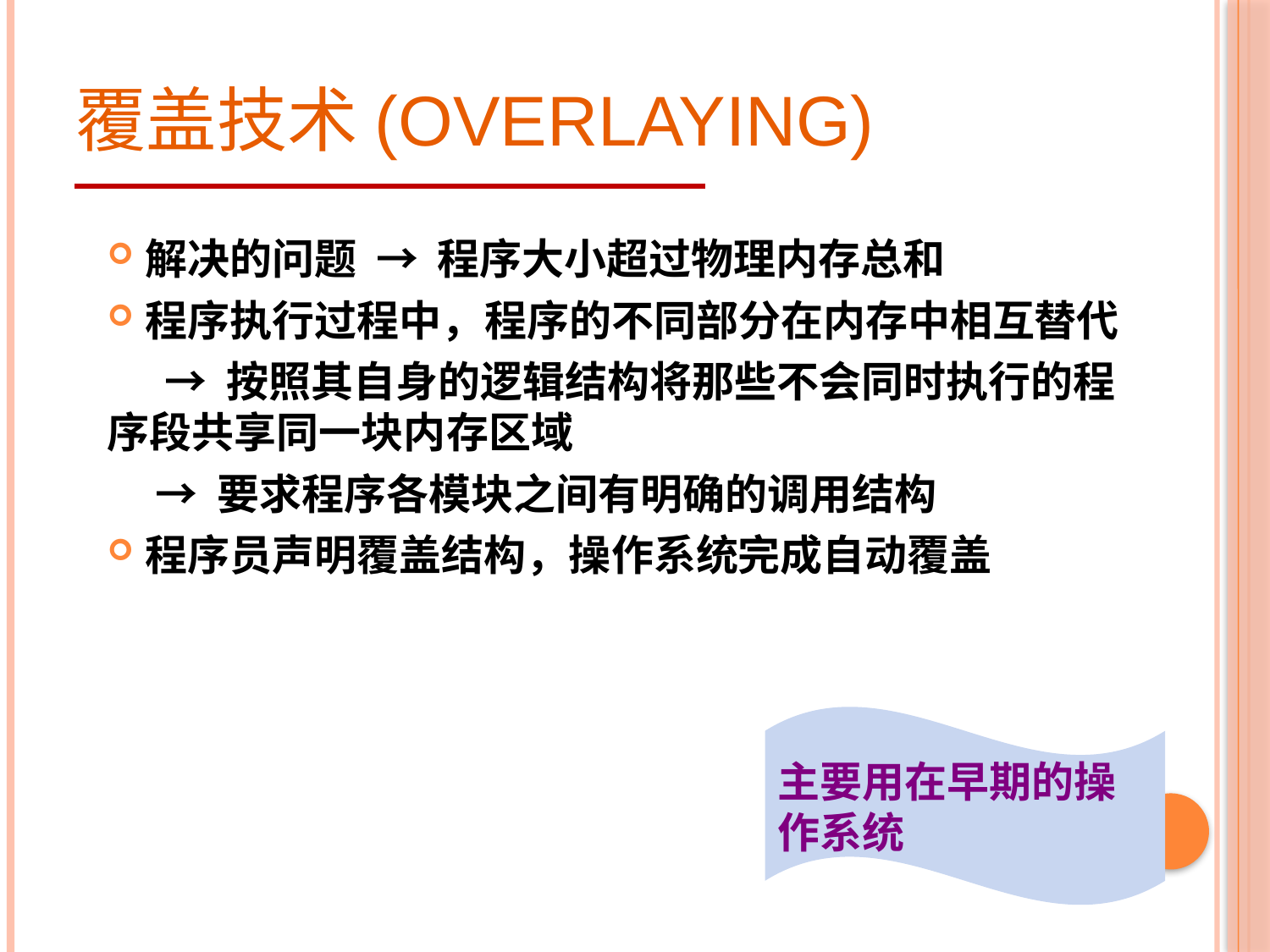

# 覆盖技术(Overlaying)
解决的问题  →  程序大小超过物理内存总和
程序执行过程中，程序的不同部分在内存中相互替代
      → 按照其自身的逻辑结构将那些不会同时执行的程序段共享同一块内存区域
     → 要求程序各模块之间有明确的调用结构
程序员声明覆盖结构，操作系统完成自动覆盖

主要用在早期的操作系统